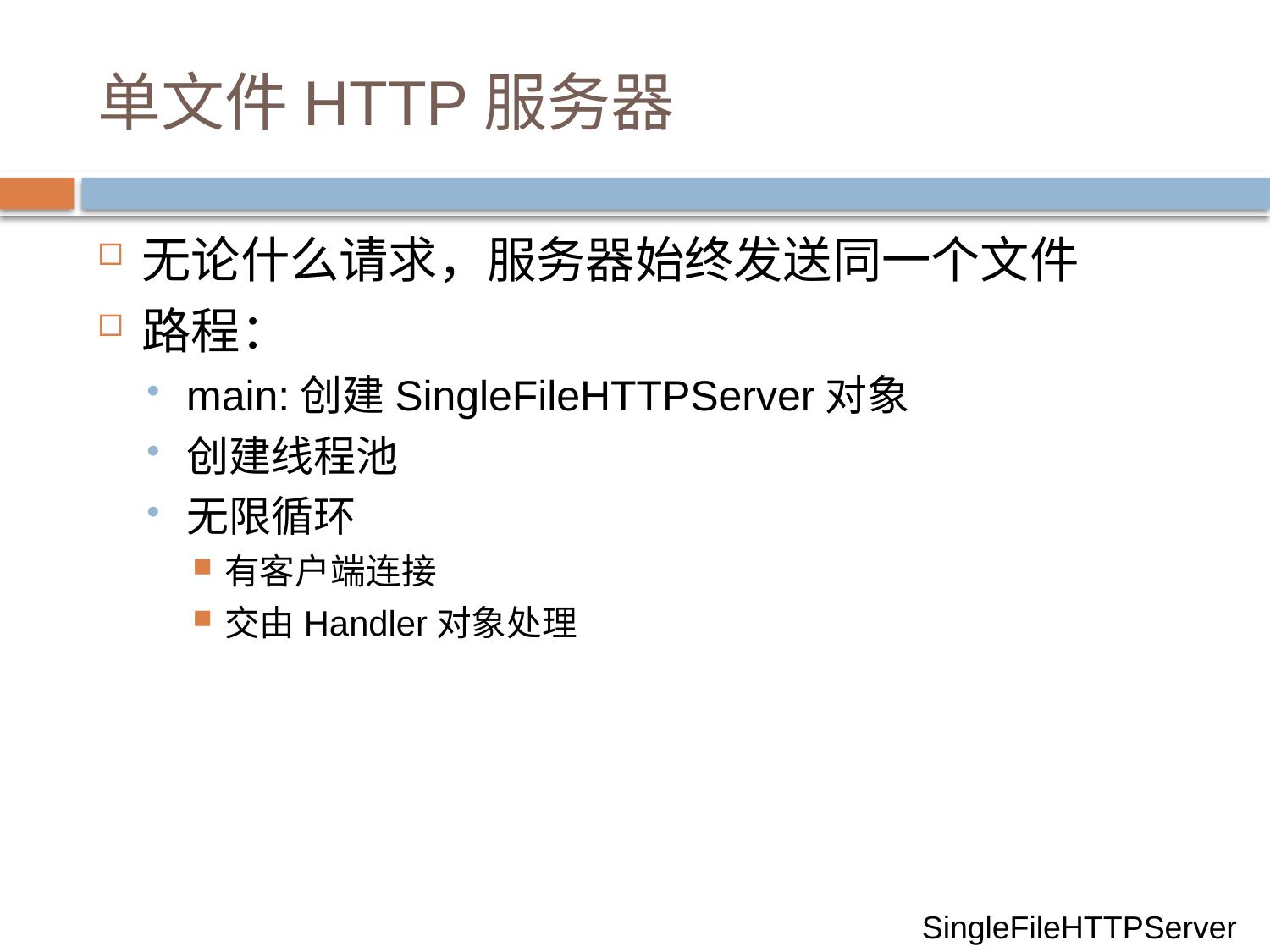

# 单文件HTTP服务器
无论什么请求，服务器始终发送同一个文件
路程：
main:创建SingleFileHTTPServer对象
创建线程池
无限循环
有客户端连接
交由Handler对象处理
SingleFileHTTPServer